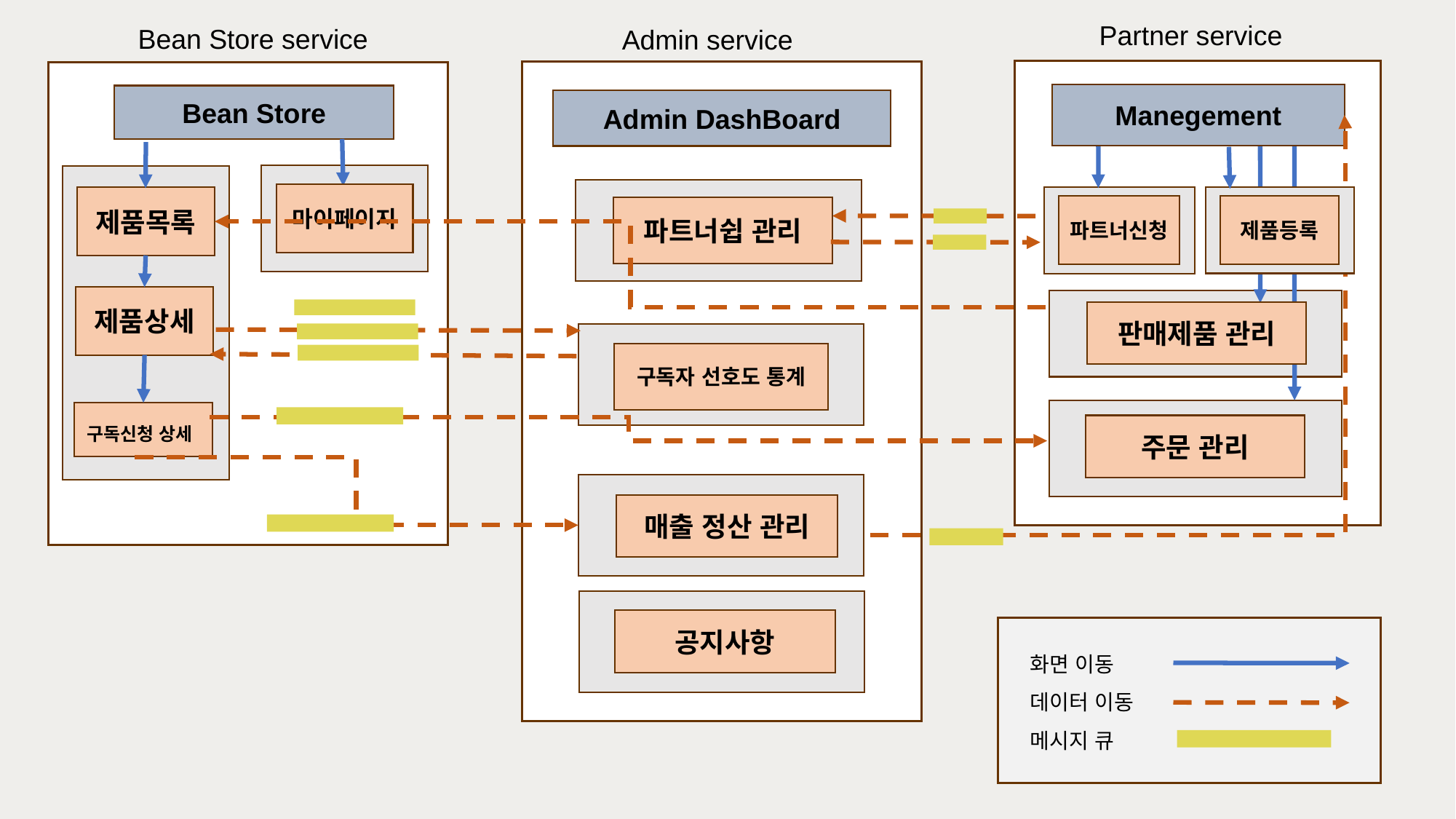

Partner service
Bean Store service
Admin service

Manegement
Bean Store
Admin DashBoard

마이페이지

제품목록
제품등록
파트너신청
파트너쉽 관리

제품상세

판매제품 관리

구독자 선호도 통계

구독신청 상세

주문 관리

매출 정산 관리

공지사항

화면 이동
데이터 이동
메시지 큐